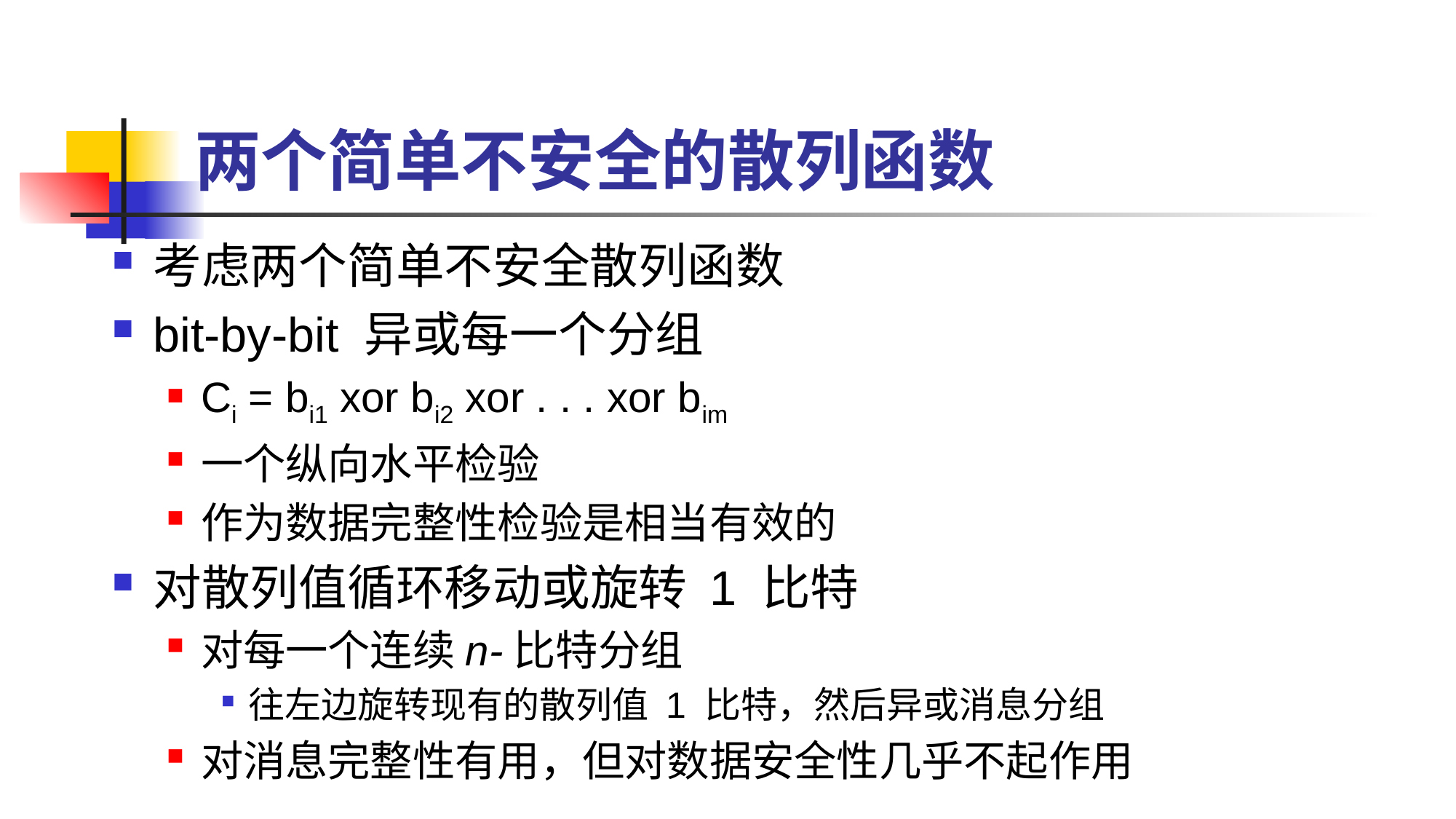

# 两个简单不安全的散列函数
考虑两个简单不安全散列函数
bit-by-bit 异或每一个分组
Ci = bi1 xor bi2 xor . . . xor bim
一个纵向水平检验
作为数据完整性检验是相当有效的
对散列值循环移动或旋转 1 比特
对每一个连续n-比特分组
往左边旋转现有的散列值 1 比特，然后异或消息分组
对消息完整性有用，但对数据安全性几乎不起作用